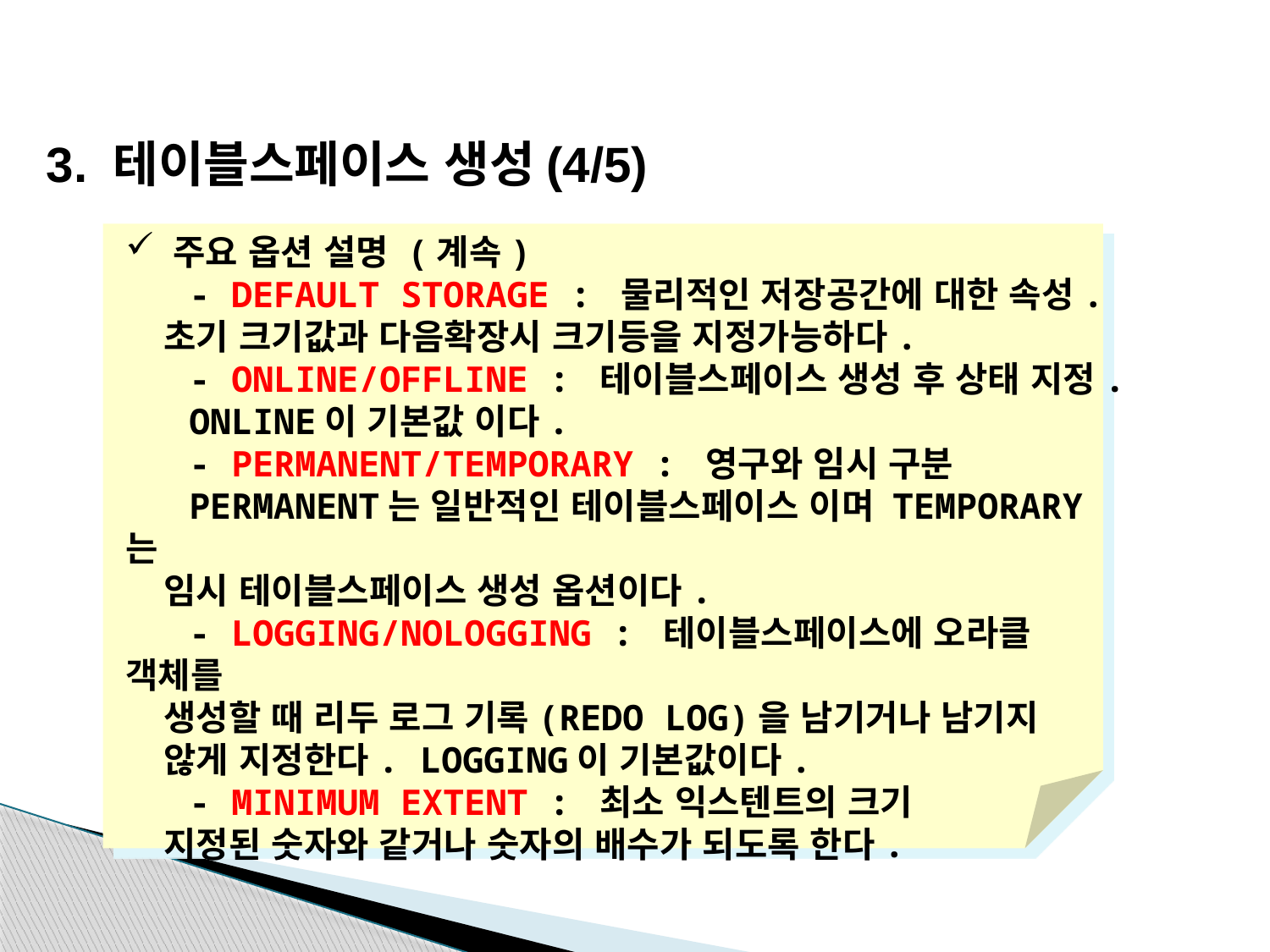

3. 테이블스페이스 생성(4/5)
주요 옵션 설명 (계속)
   - DEFAULT STORAGE : 물리적인 저장공간에 대한 속성.
   초기 크기값과 다음확장시 크기등을 지정가능하다.
   - ONLINE/OFFLINE : 테이블스페이스 생성 후 상태 지정.
   ONLINE이 기본값 이다.
   - PERMANENT/TEMPORARY : 영구와 임시 구분
   PERMANENT는 일반적인 테이블스페이스 이며 TEMPORARY는
   임시 테이블스페이스 생성 옵션이다.
   - LOGGING/NOLOGGING : 테이블스페이스에 오라클 객체를
   생성할 때 리두 로그 기록(REDO LOG)을 남기거나 남기지
   않게 지정한다. LOGGING이 기본값이다.
   - MINIMUM EXTENT : 최소 익스텐트의 크기
   지정된 숫자와 같거나 숫자의 배수가 되도록 한다.